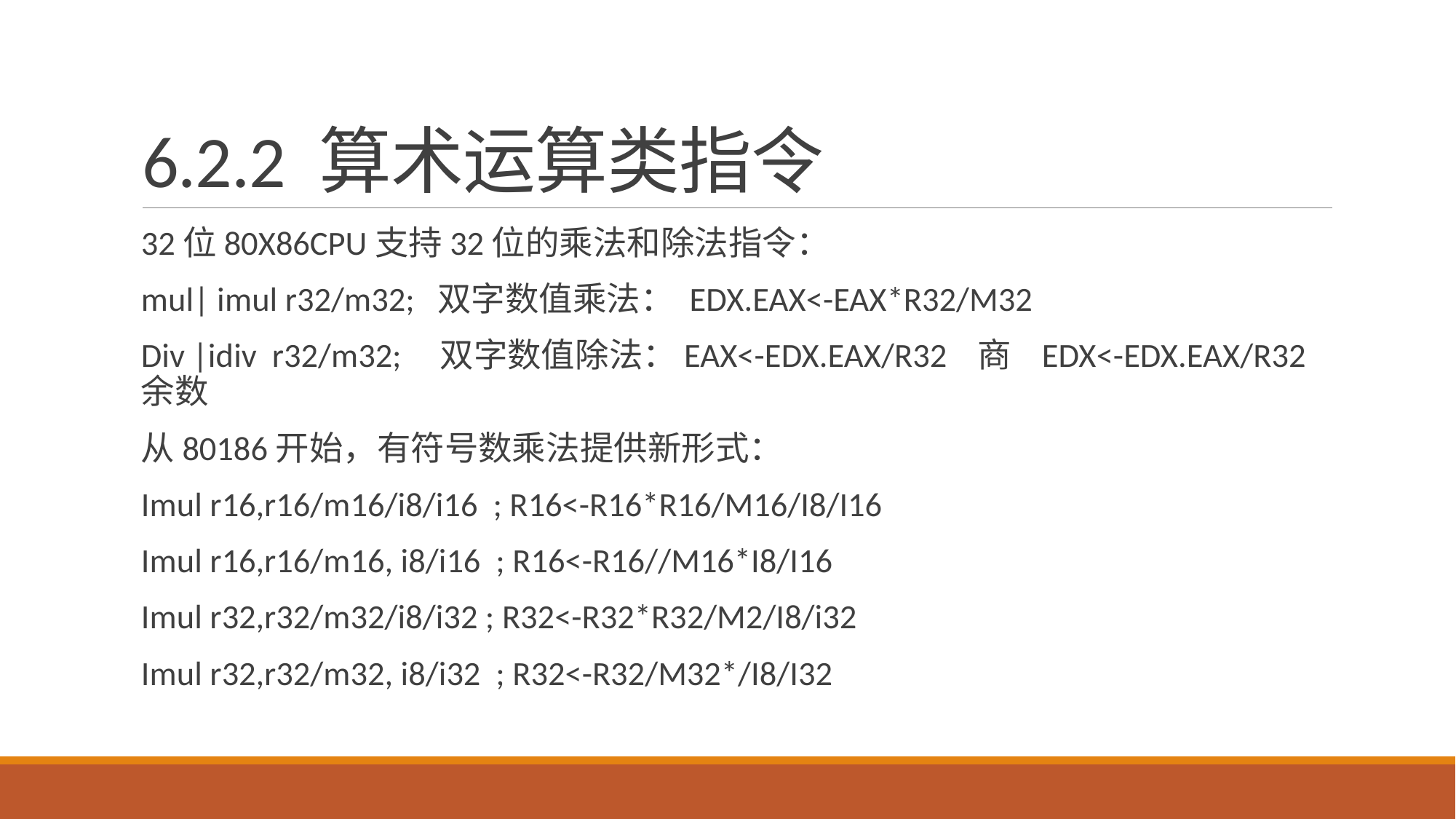

# 6.2.2 算术运算类指令
32位80X86CPU支持32位的乘法和除法指令：
mul| imul r32/m32;  双字数值乘法： EDX.EAX<-EAX*R32/M32
Div |idiv  r32/m32;    双字数值除法：EAX<-EDX.EAX/R32   商   EDX<-EDX.EAX/R32 余数
从80186开始，有符号数乘法提供新形式：
Imul r16,r16/m16/i8/i16  ; R16<-R16*R16/M16/I8/I16
Imul r16,r16/m16, i8/i16  ; R16<-R16//M16*I8/I16
Imul r32,r32/m32/i8/i32 ; R32<-R32*R32/M2/I8/i32
Imul r32,r32/m32, i8/i32  ; R32<-R32/M32*/I8/I32